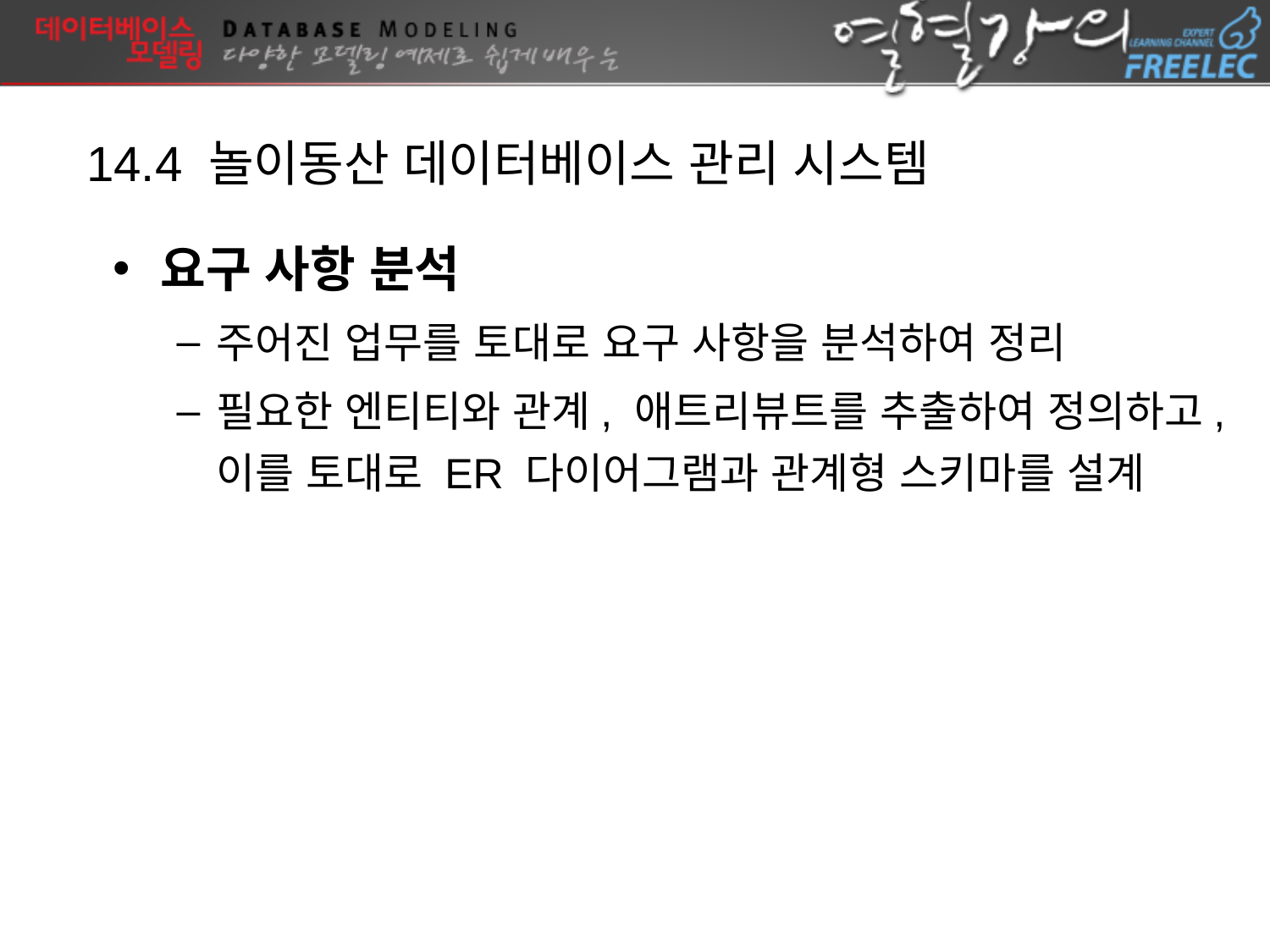

14.4 놀이동산 데이터베이스 관리 시스템
요구 사항 분석
주어진 업무를 토대로 요구 사항을 분석하여 정리
필요한 엔티티와 관계, 애트리뷰트를 추출하여 정의하고, 이를 토대로 ER 다이어그램과 관계형 스키마를 설계